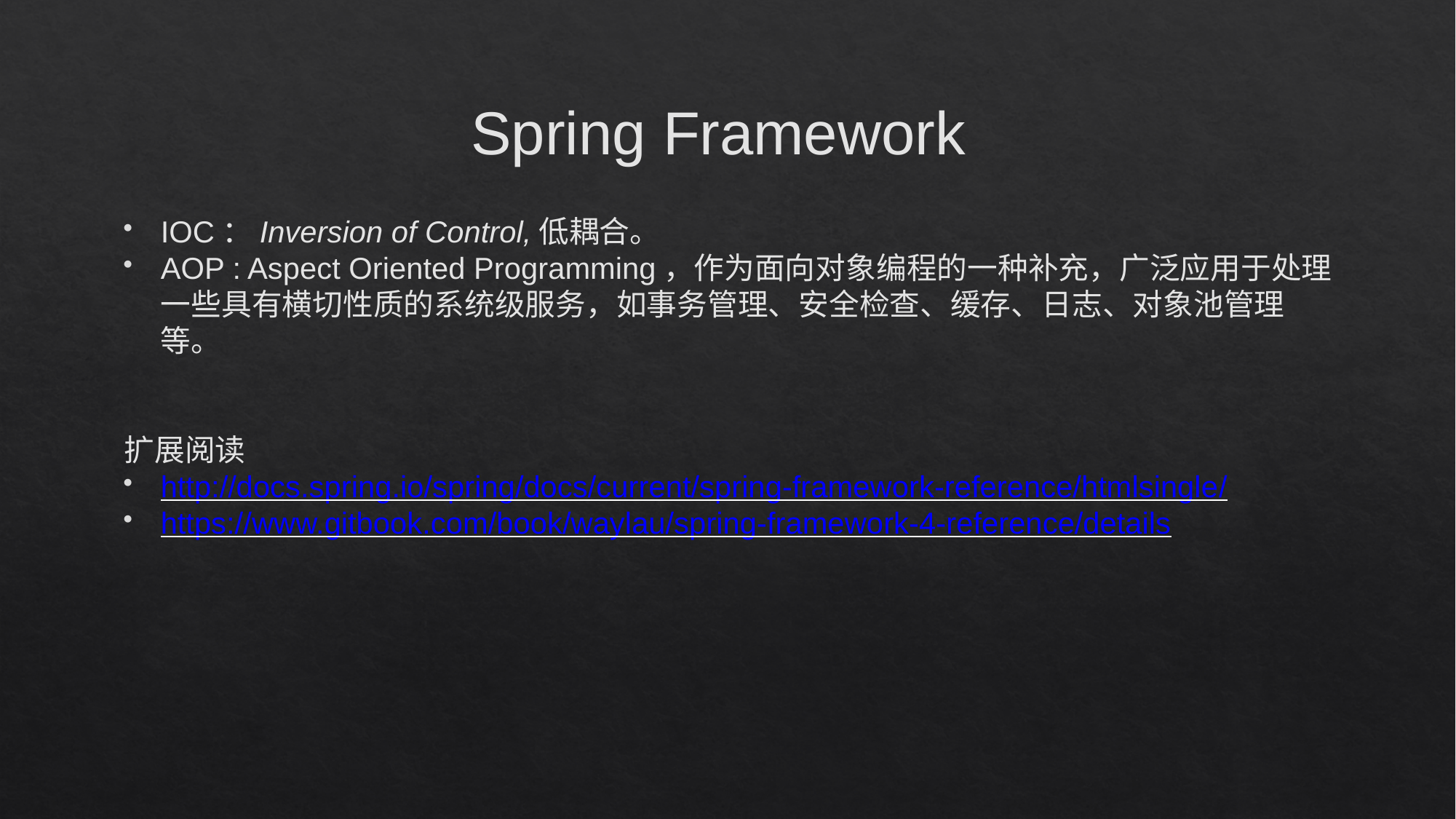

Spring Framework
IOC：Inversion of Control,低耦合。
AOP : Aspect Oriented Programming，作为面向对象编程的一种补充，广泛应用于处理一些具有横切性质的系统级服务，如事务管理、安全检查、缓存、日志、对象池管理等。

扩展阅读
http://docs.spring.io/spring/docs/current/spring-framework-reference/htmlsingle/
https://www.gitbook.com/book/waylau/spring-framework-4-reference/details